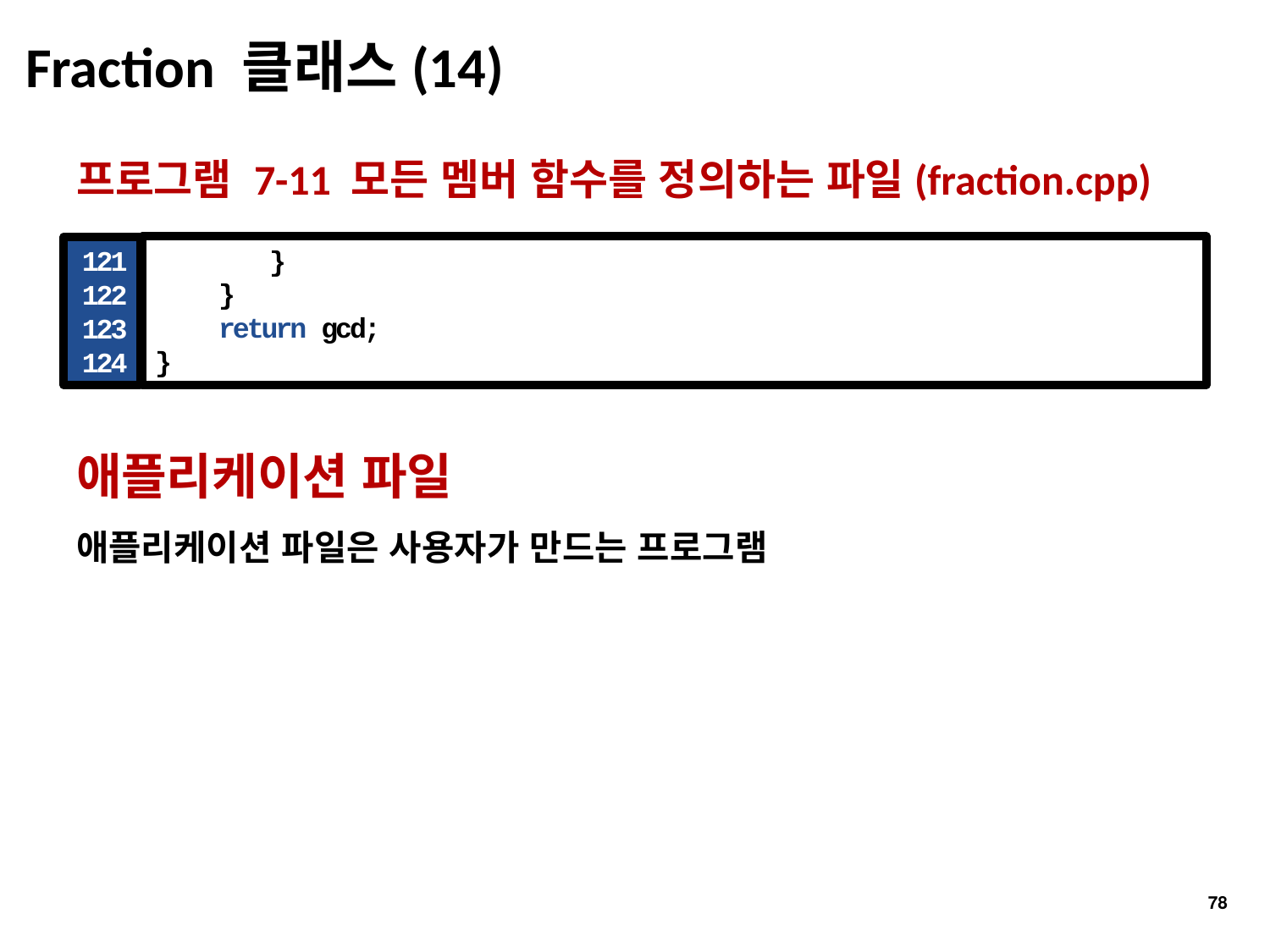

# Fraction 클래스(14)
프로그램 7-11 모든 멤버 함수를 정의하는 파일(fraction.cpp)
}
}
return gcd;
}
121
122
123
124
애플리케이션 파일
애플리케이션 파일은 사용자가 만드는 프로그램